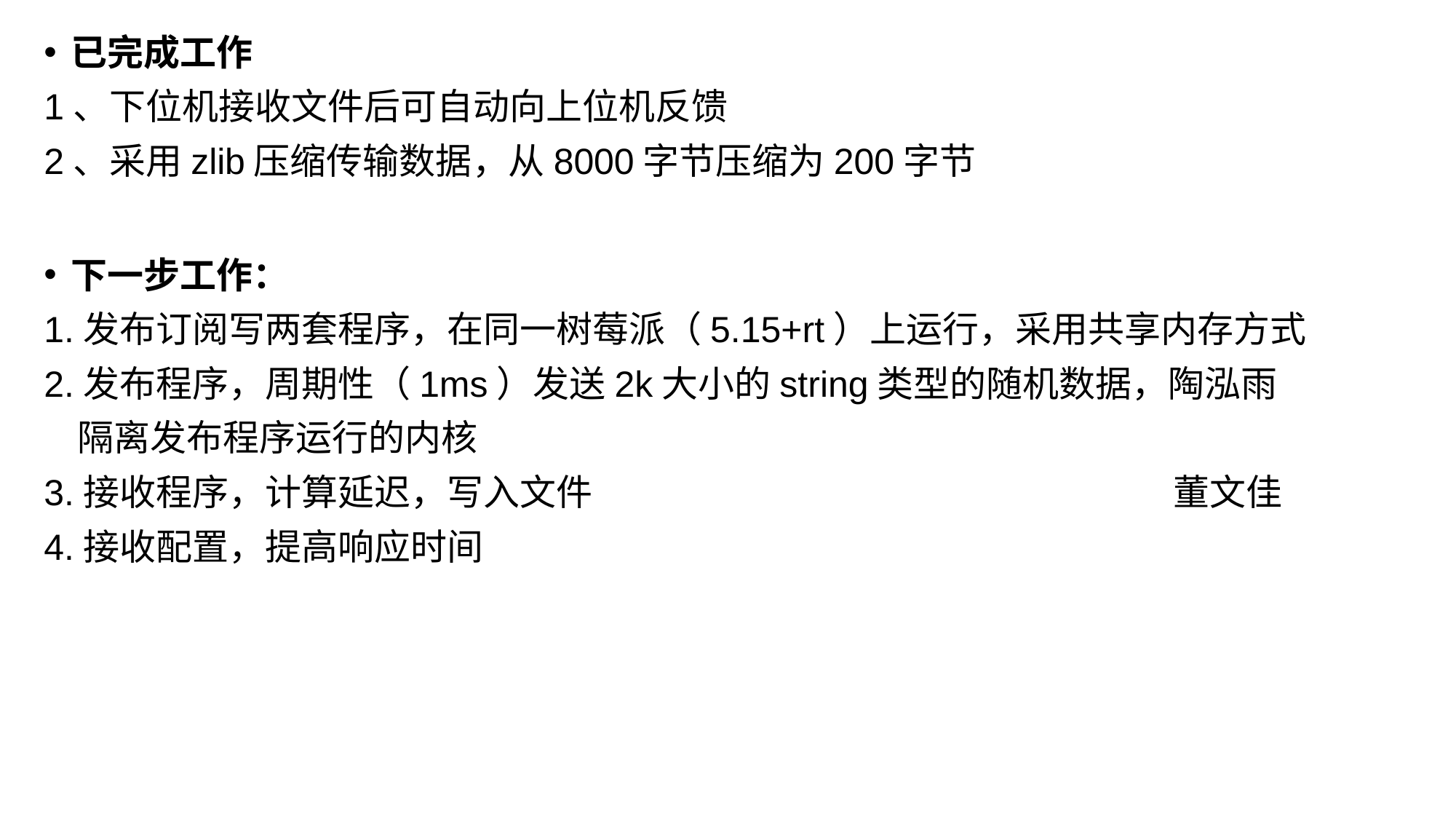

已完成工作
1、下位机接收文件后可自动向上位机反馈
2、采用zlib压缩传输数据，从8000字节压缩为200字节

下一步工作：
1.发布订阅写两套程序，在同一树莓派（5.15+rt）上运行，采用共享内存方式
2.发布程序，周期性（1ms）发送2k大小的string类型的随机数据，陶泓雨
   隔离发布程序运行的内核
3.接收程序，计算延迟，写入文件                                                                       董文佳
4.接收配置，提高响应时间